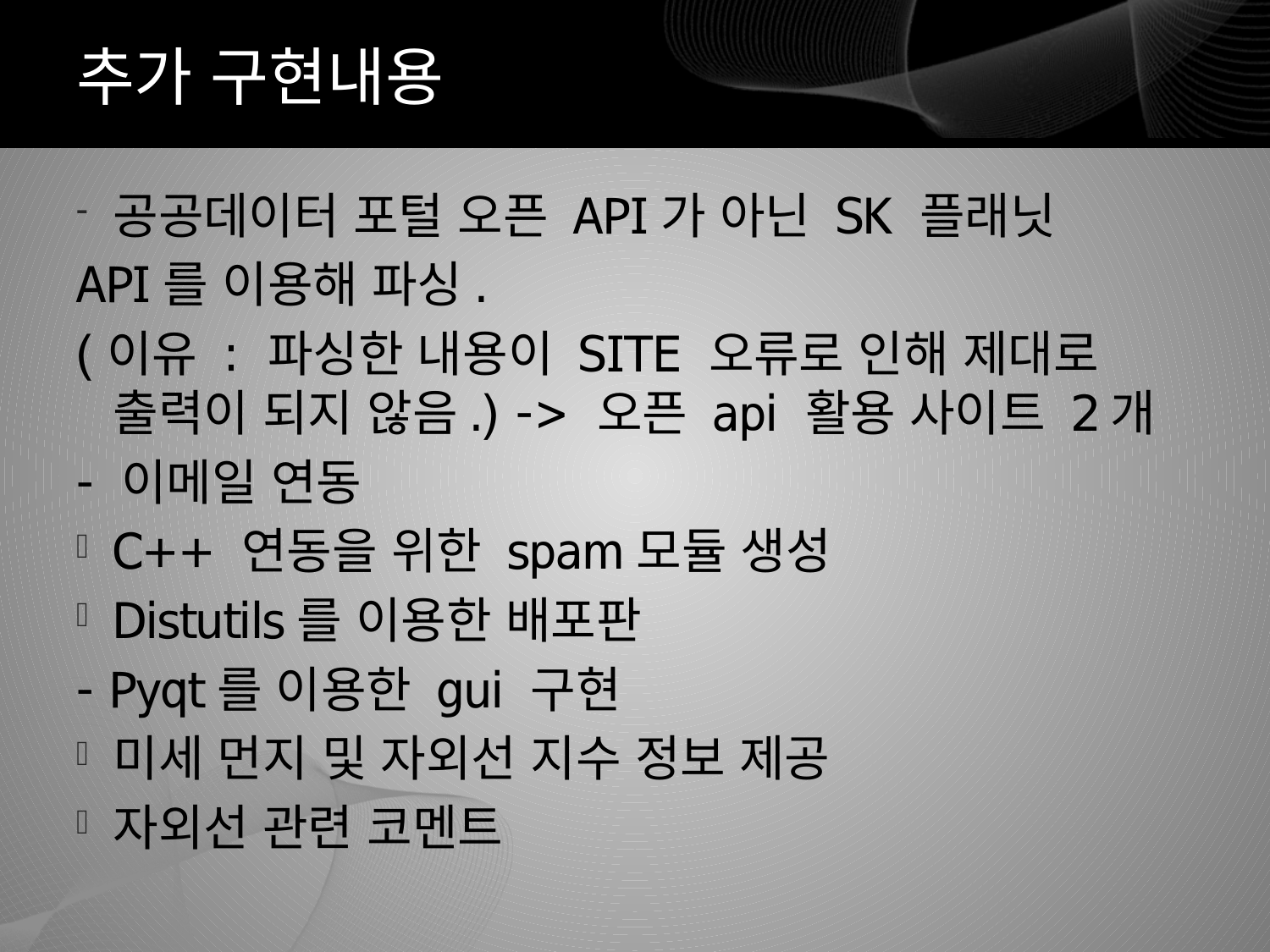

# 추가 구현내용
공공데이터 포털 오픈 API가 아닌 SK 플래닛
API를 이용해 파싱.
(이유 : 파싱한 내용이 SITE 오류로 인해 제대로 출력이 되지 않음.) -> 오픈 api 활용 사이트 2개
- 이메일 연동
C++ 연동을 위한 spam모듈 생성
Distutils를 이용한 배포판
- Pyqt를 이용한 gui 구현
미세 먼지 및 자외선 지수 정보 제공
자외선 관련 코멘트